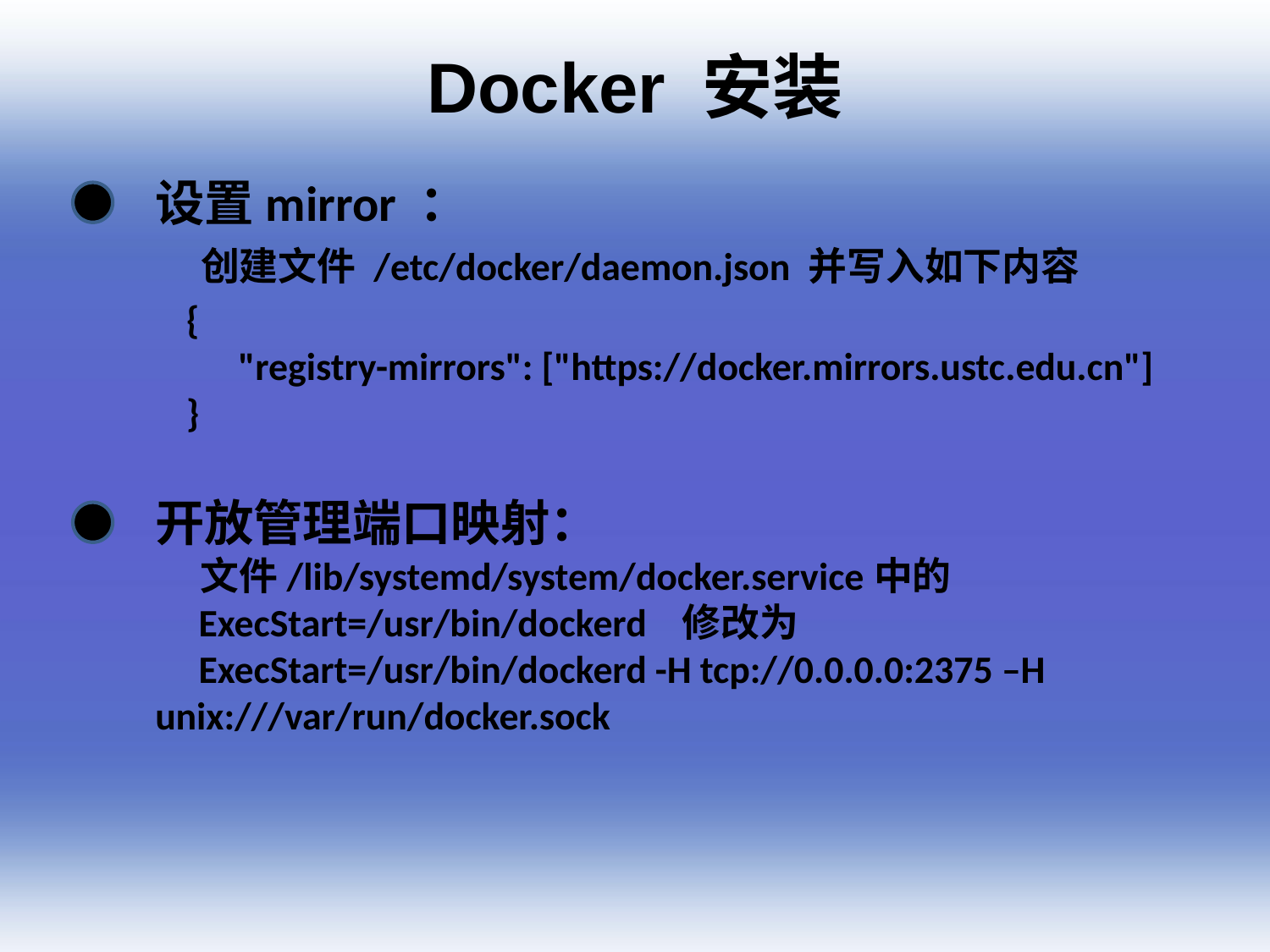

Docker 安装
设置mirror ：
   创建文件 /etc/docker/daemon.json 并写入如下内容

{
      "registry-mirrors": ["https://docker.mirrors.ustc.edu.cn"]
}
开放管理端口映射：
    文件/lib/systemd/system/docker.service中的
     ExecStart=/usr/bin/dockerd   修改为
     ExecStart=/usr/bin/dockerd -H tcp://0.0.0.0:2375 –H unix:///var/run/docker.sock